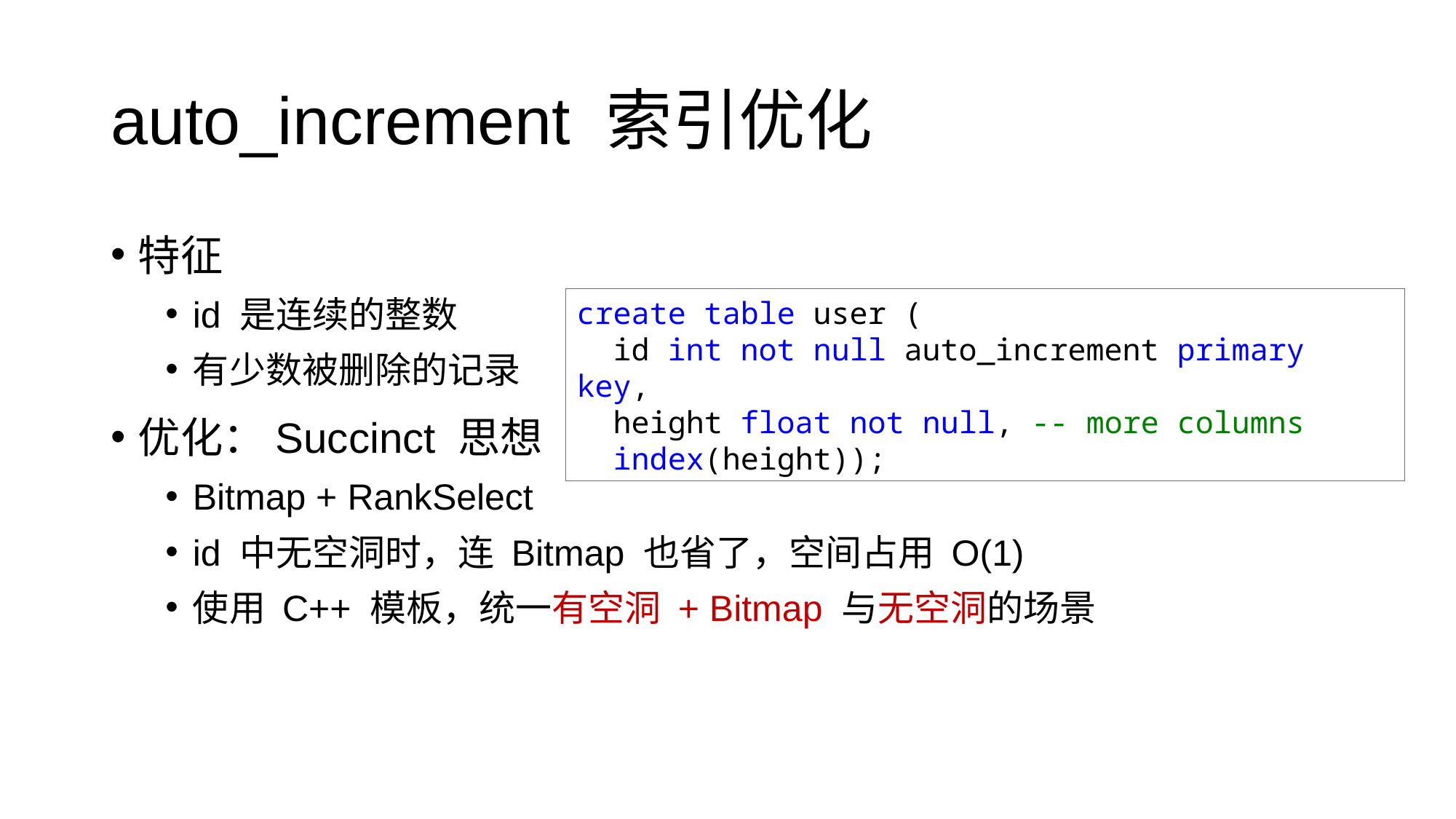

# auto_increment 索引优化
特征
id 是连续的整数
有少数被删除的记录
优化：Succinct 思想
Bitmap + RankSelect
id 中无空洞时，连 Bitmap 也省了，空间占用 O(1)
使用 C++ 模板，统一有空洞 + Bitmap 与无空洞的场景
create table user (
  id int not null auto_increment primary key,
  height float not null, -- more columns
  index(height));